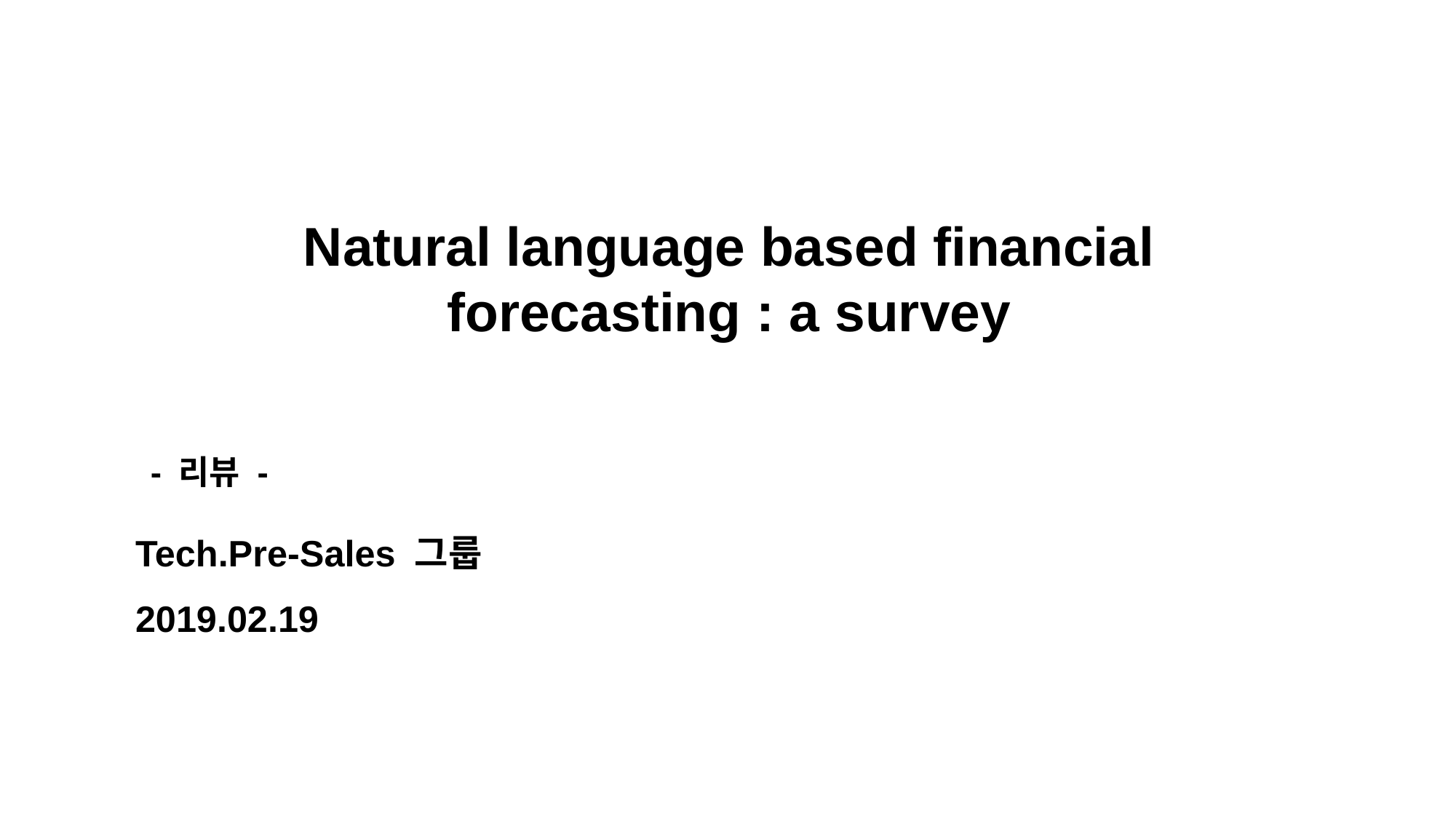

# Natural language based financial forecasting : a survey
- 리뷰 -
Tech.Pre-Sales 그룹
2019.02.19